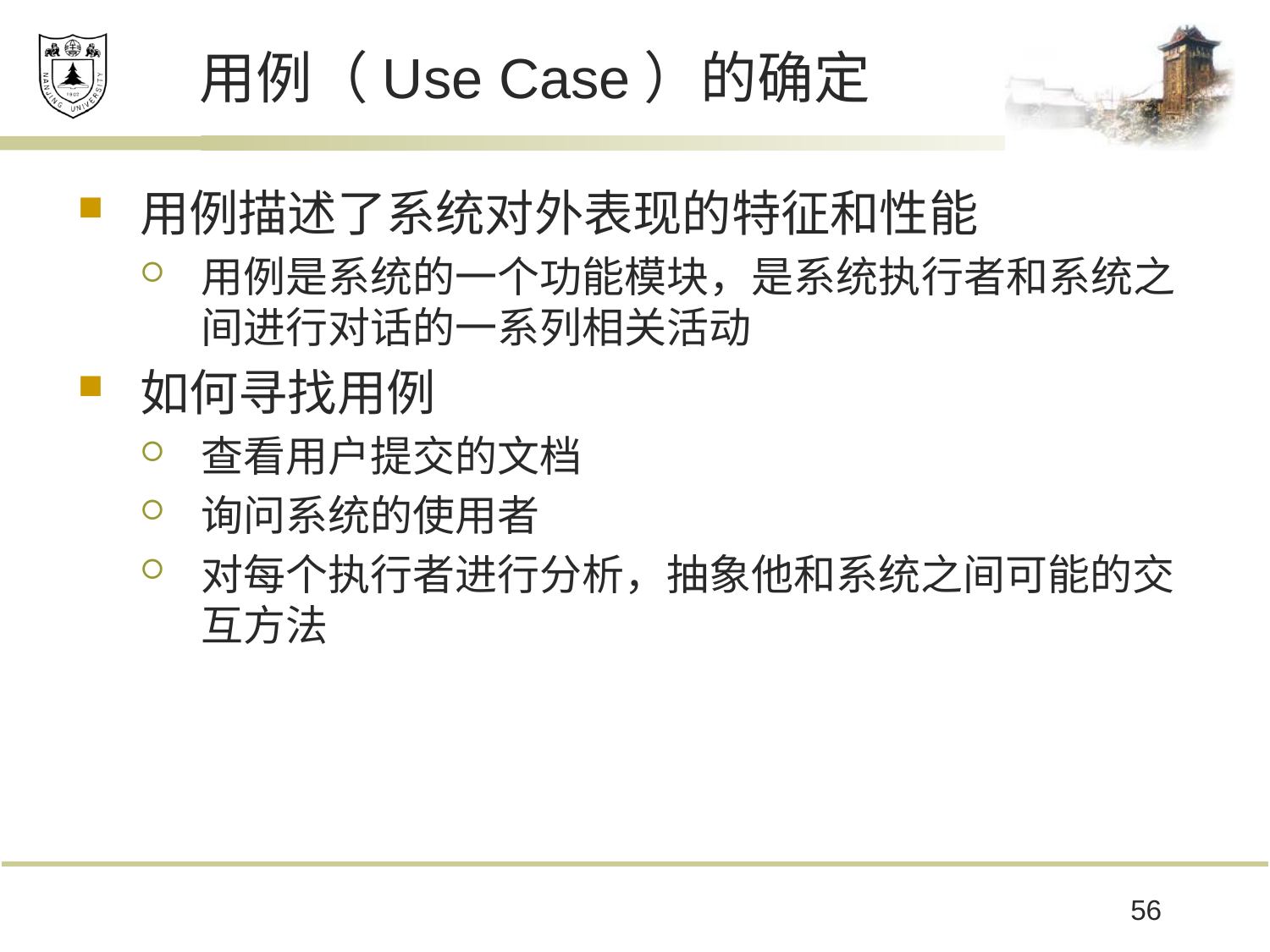

# 用例（Use Case）的确定
用例描述了系统对外表现的特征和性能
用例是系统的一个功能模块，是系统执行者和系统之间进行对话的一系列相关活动
如何寻找用例
查看用户提交的文档
询问系统的使用者
对每个执行者进行分析，抽象他和系统之间可能的交互方法
56